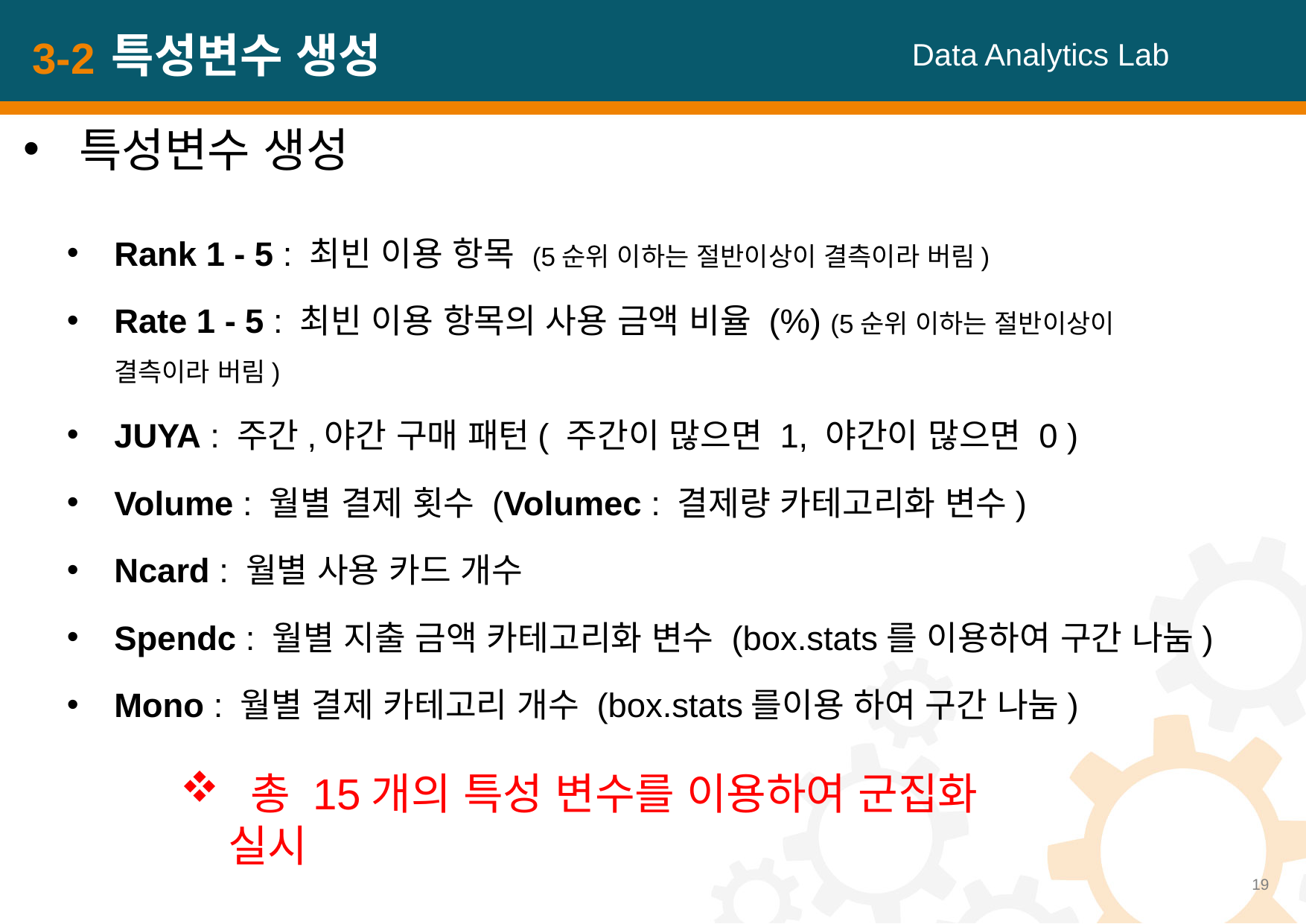

Data Analytics Lab
3-2
특성변수 생성
특성변수 생성
Rank 1 - 5 : 최빈 이용 항목 (5순위 이하는 절반이상이 결측이라 버림)
Rate 1 - 5 : 최빈 이용 항목의 사용 금액 비율 (%) (5순위 이하는 절반이상이 결측이라 버림)
JUYA : 주간,야간 구매 패턴( 주간이 많으면 1, 야간이 많으면 0 )
Volume : 월별 결제 횟수 (Volumec : 결제량 카테고리화 변수)
Ncard : 월별 사용 카드 개수
Spendc : 월별 지출 금액 카테고리화 변수 (box.stats를 이용하여 구간 나눔)
Mono : 월별 결제 카테고리 개수 (box.stats를이용 하여 구간 나눔)

 총 15개의 특성 변수를 이용하여 군집화 실시
19